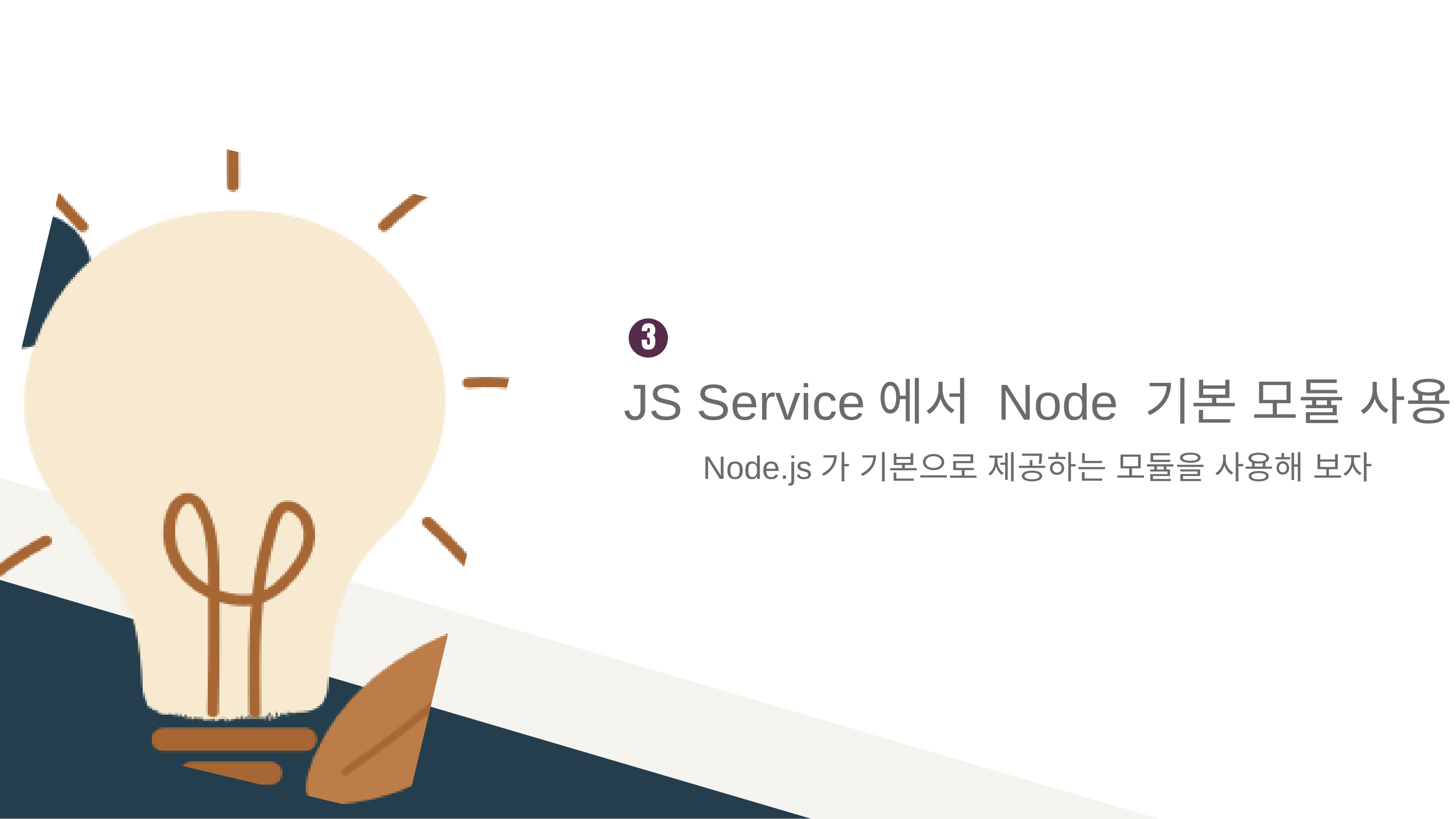

3
JS Service에서 Node 기본 모듈 사용
Node.js가 기본으로 제공하는 모듈을 사용해 보자